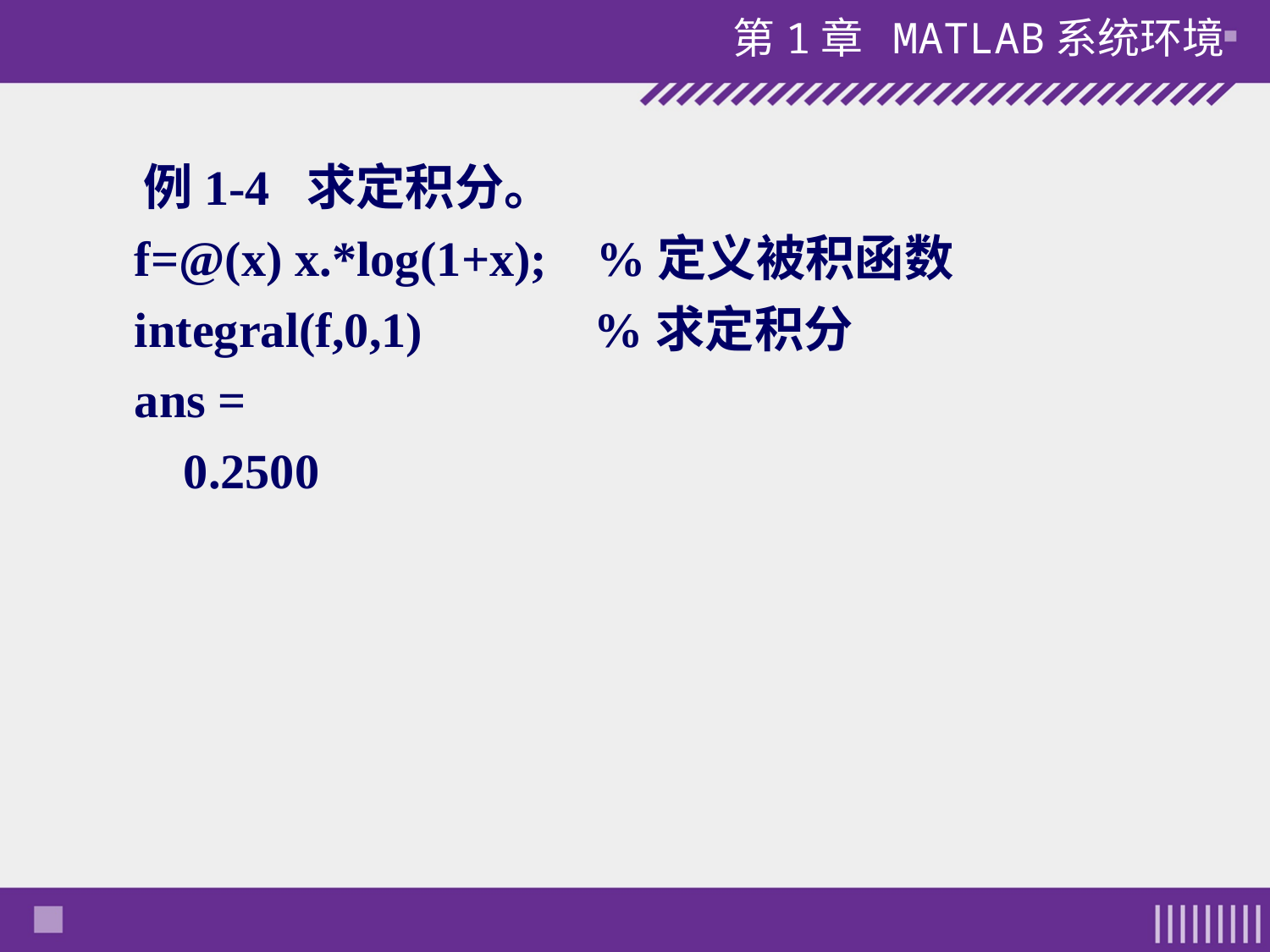

例1-4  求定积分。
   f=@(x) x.*log(1+x);    %定义被积函数
   integral(f,0,1)              %求定积分
   ans =
       0.2500